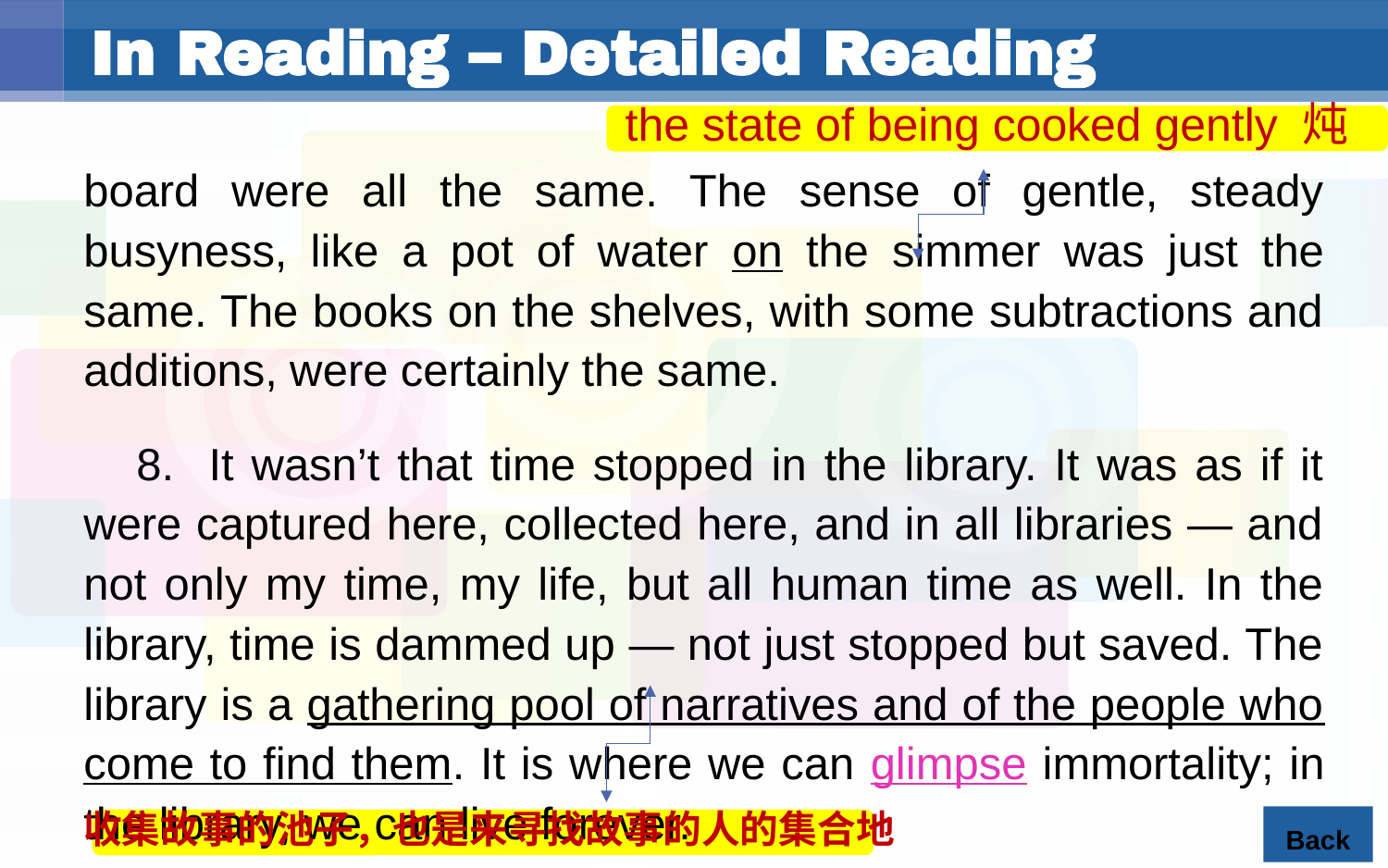

# In Reading – Detailed Reading
the state of being cooked gently 炖

board were all the same. The sense of gentle, steady busyness, like a pot of water on the simmer was just the same. The books on the shelves, with some subtractions and additions, were certainly the same.
   8.  It wasn’t that time stopped in the library. It was as if it were captured here, collected here, and in all libraries — and not only my time, my life, but all human time as well. In the library, time is dammed up — not just stopped but saved. The library is a gathering pool of narratives and of the people who come to find them. It is where we can glimpse immortality; in the library, we can live forever.
收集故事的池子，也是来寻找故事的人的集合地
Back